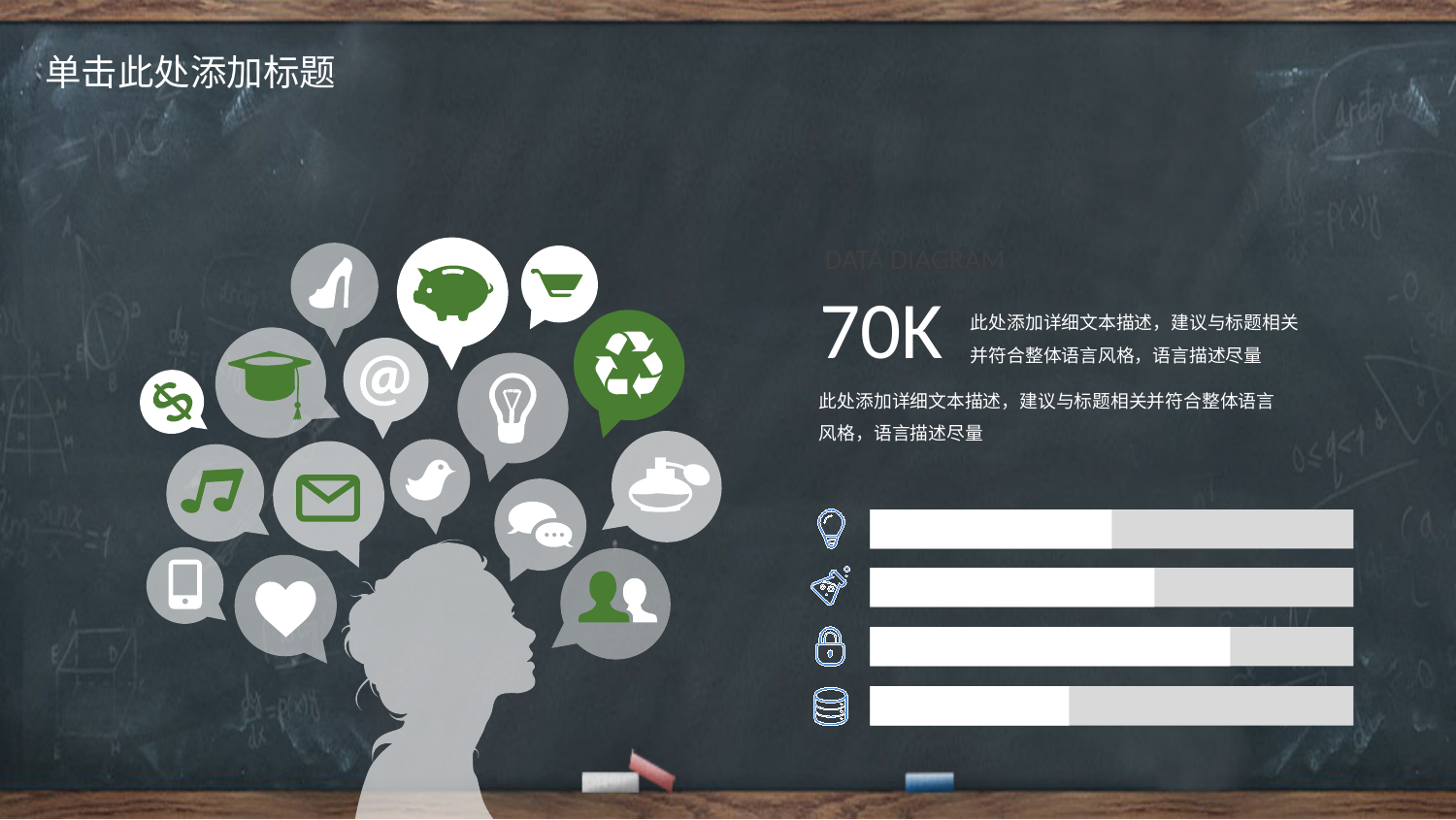

DATA DIAGRAM
70K
此处添加详细文本描述，建议与标题相关并符合整体语言风格，语言描述尽量
此处添加详细文本描述，建议与标题相关并符合整体语言风格，语言描述尽量
50%

62%

75%

45%